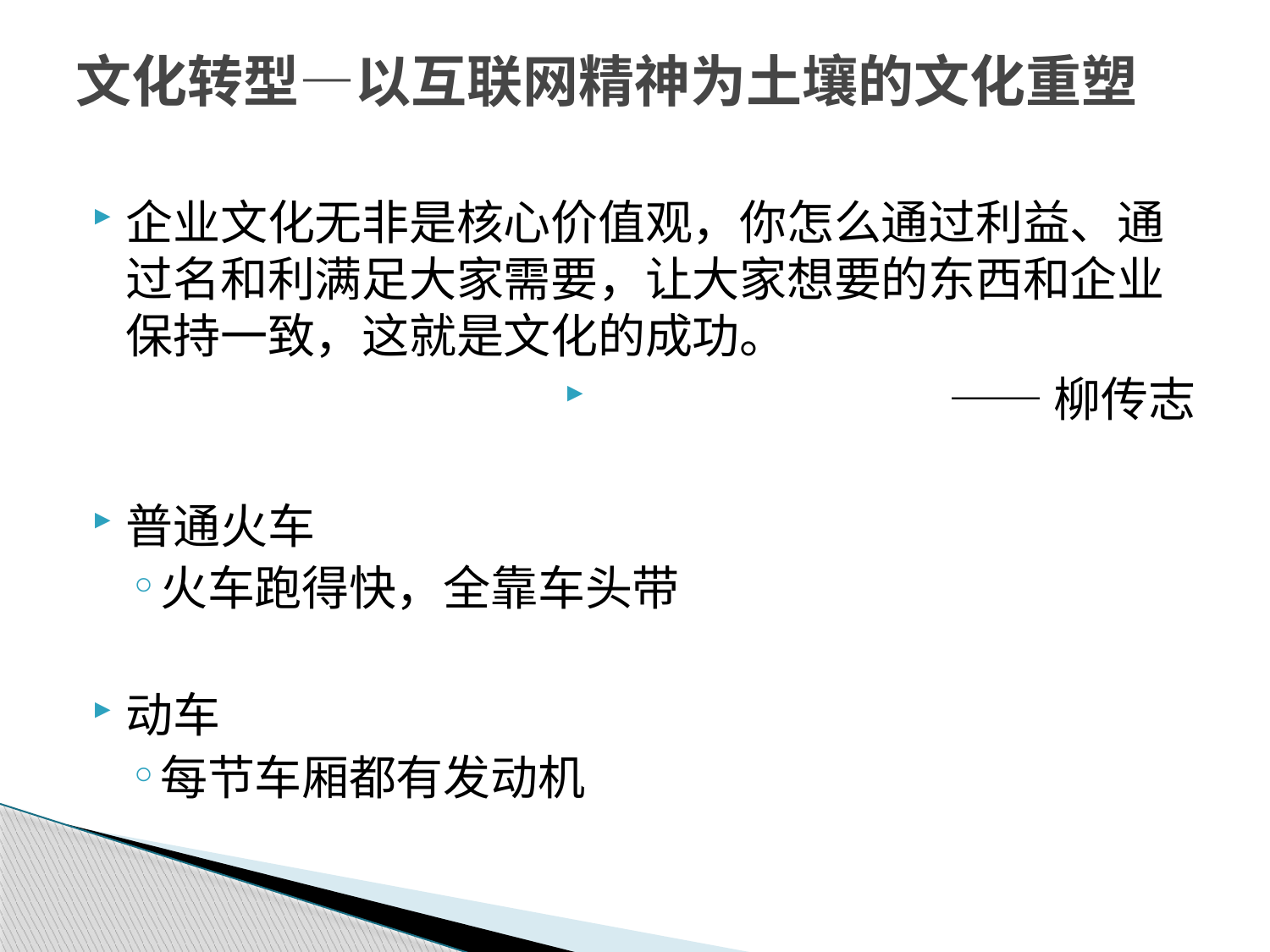

# 文化转型—以互联网精神为土壤的文化重塑
企业文化无非是核心价值观，你怎么通过利益、通过名和利满足大家需要，让大家想要的东西和企业保持一致，这就是文化的成功。
                               ——柳传志

普通火车
火车跑得快，全靠车头带

动车
每节车厢都有发动机